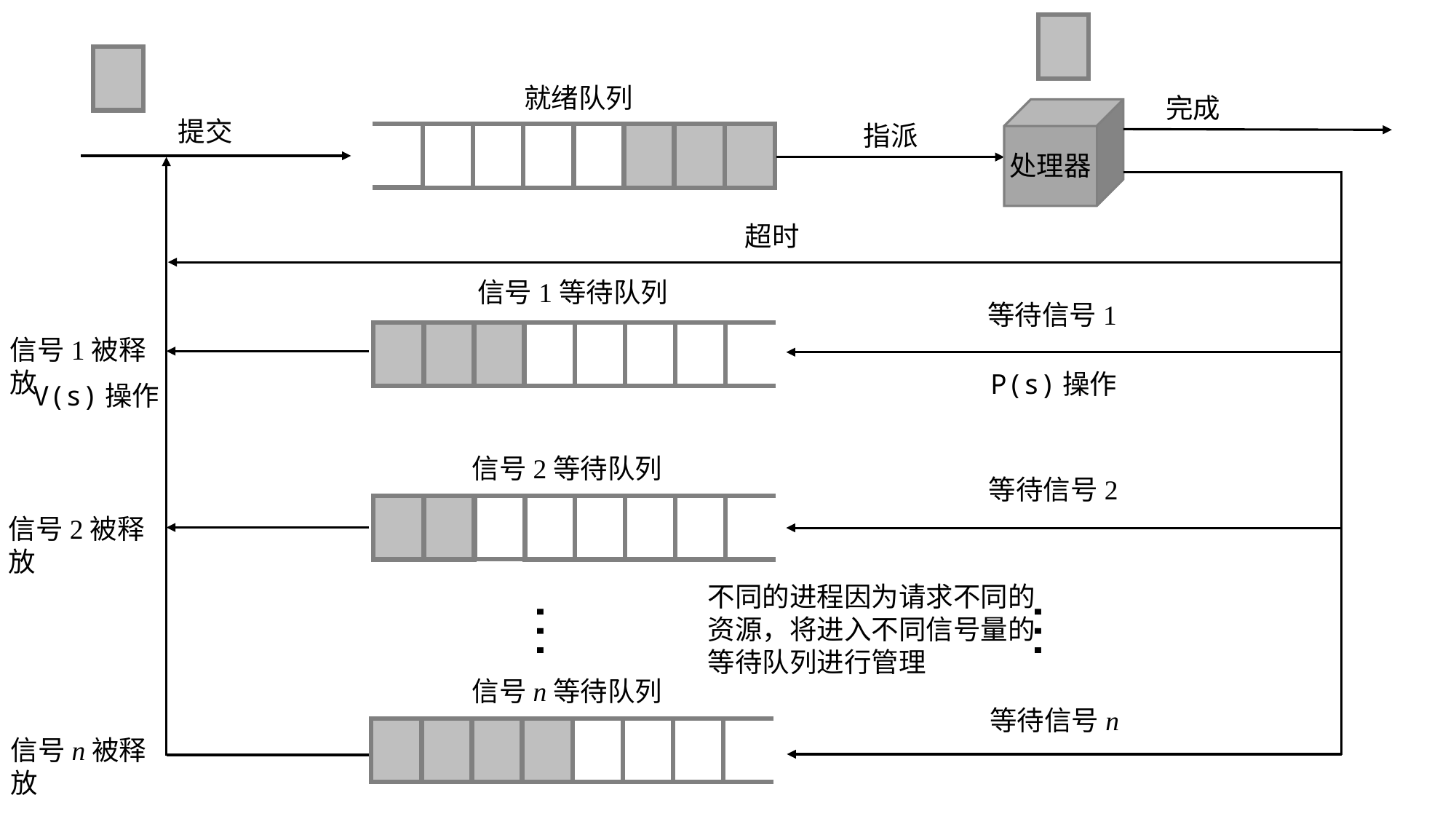

就绪队列
完成

提交
指派

处理器
超时
信号1等待队列
等待信号1

信号1被释放
P(s)操作
V(s)操作
信号2等待队列
等待信号2

信号2被释放
不同的进程因为请求不同的资源，将进入不同信号量的等待队列进行管理
…
…
信号n等待队列
等待信号n

信号n被释放